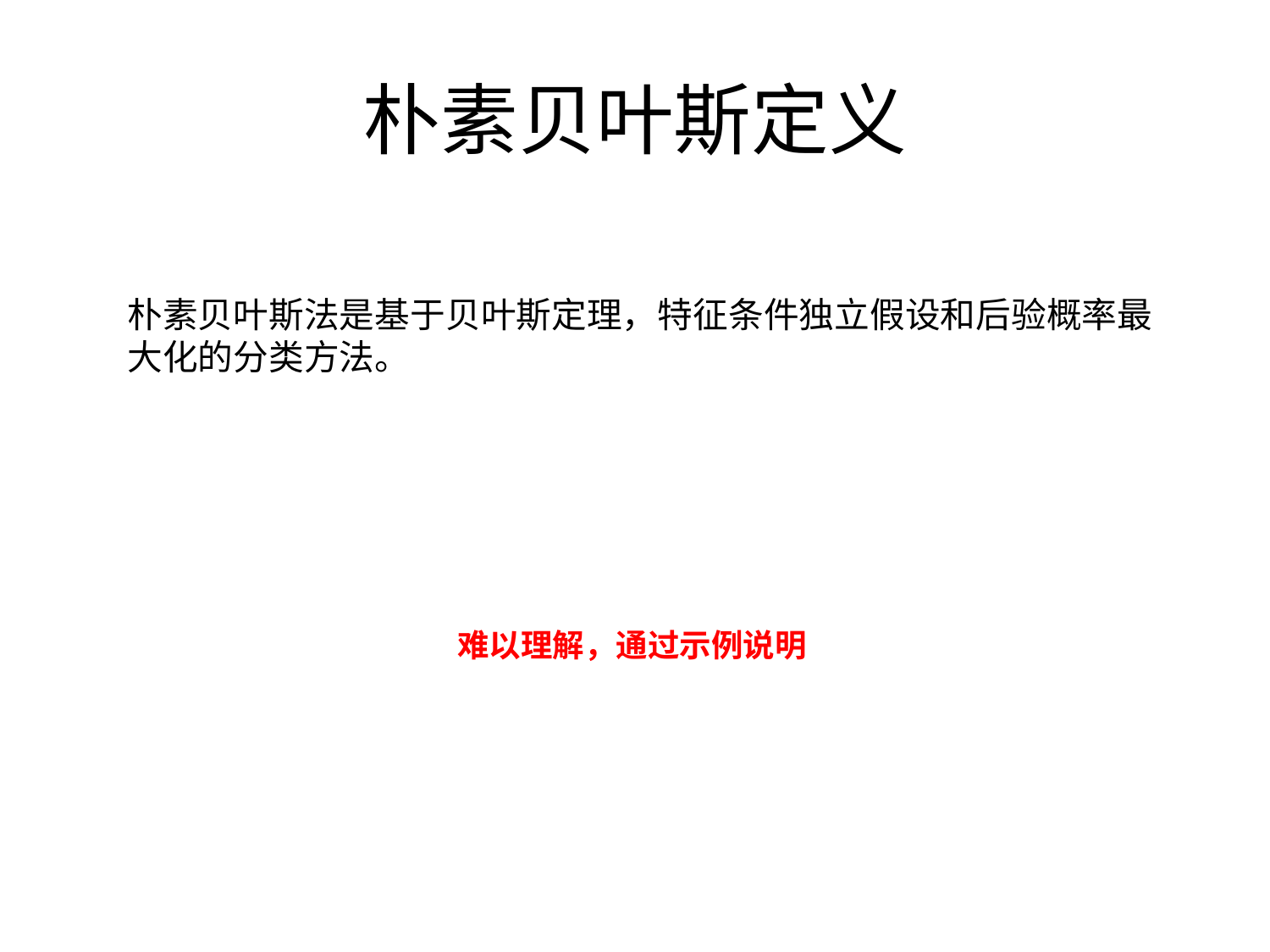

# 朴素贝叶斯定义
朴素贝叶斯法是基于贝叶斯定理，特征条件独立假设和后验概率最大化的分类方法。
难以理解，通过示例说明